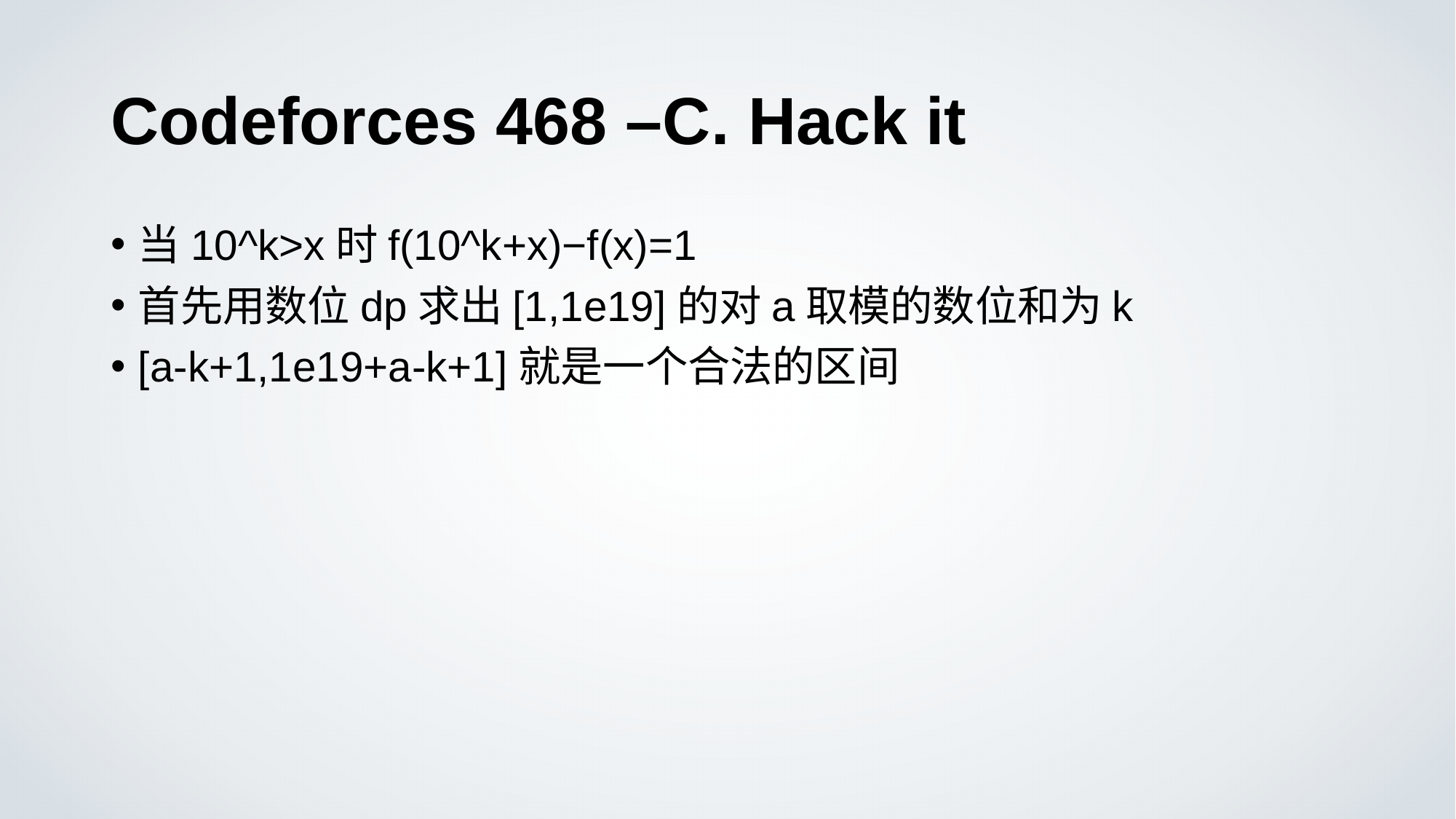

# Codeforces 468 –C. Hack it
当10^k>x时f(10^k+x)−f(x)=1
首先用数位dp求出[1,1e19]的对a取模的数位和为k
[a-k+1,1e19+a-k+1]就是一个合法的区间